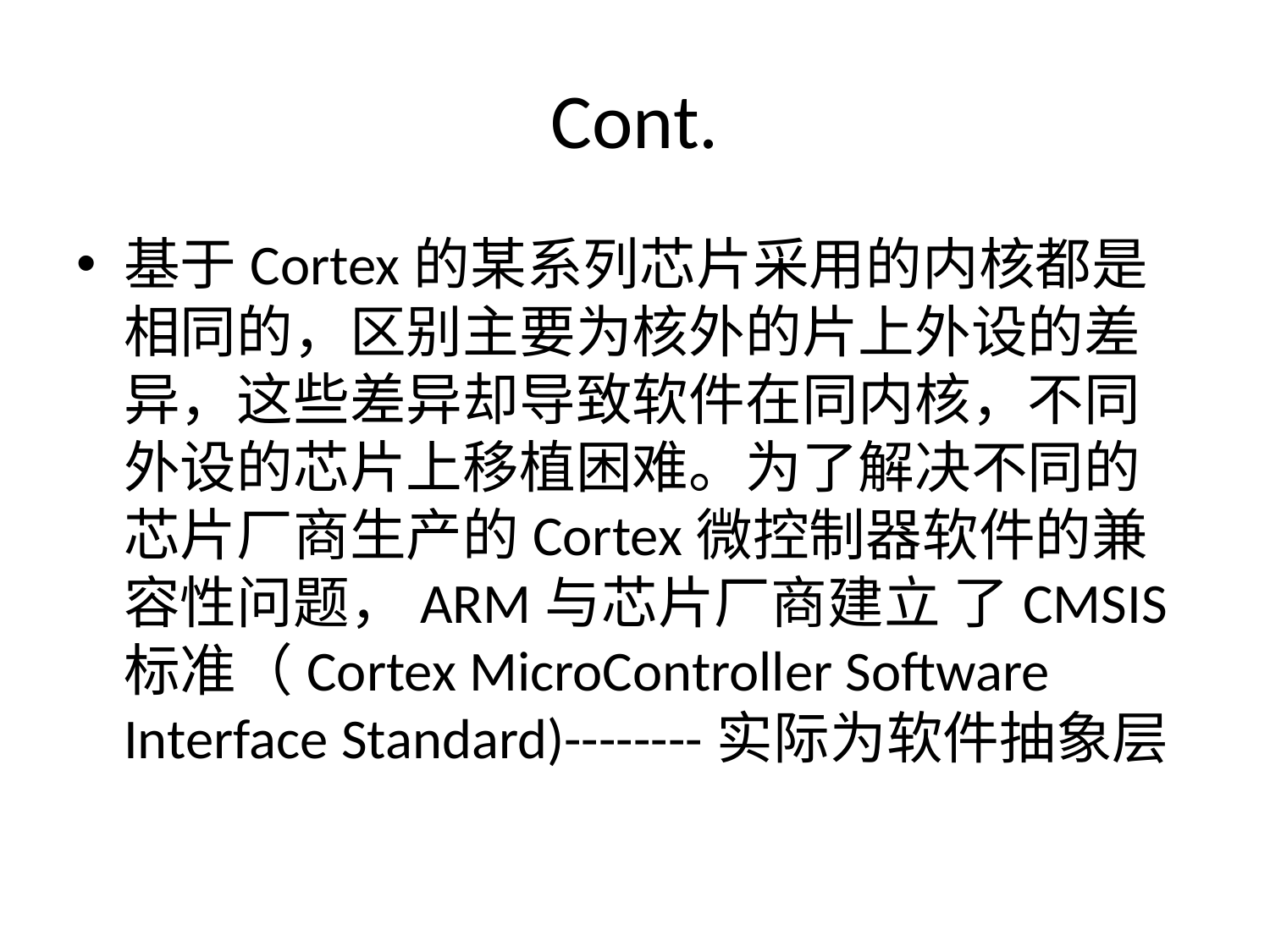

# Cont.
基于Cortex的某系列芯片采用的内核都是相同的，区别主要为核外的片上外设的差异，这些差异却导致软件在同内核，不同外设的芯片上移植困难。为了解决不同的芯片厂商生产的Cortex微控制器软件的兼容性问题，ARM与芯片厂商建立 了CMSIS标准（Cortex MicroController Software Interface Standard)--------实际为软件抽象层